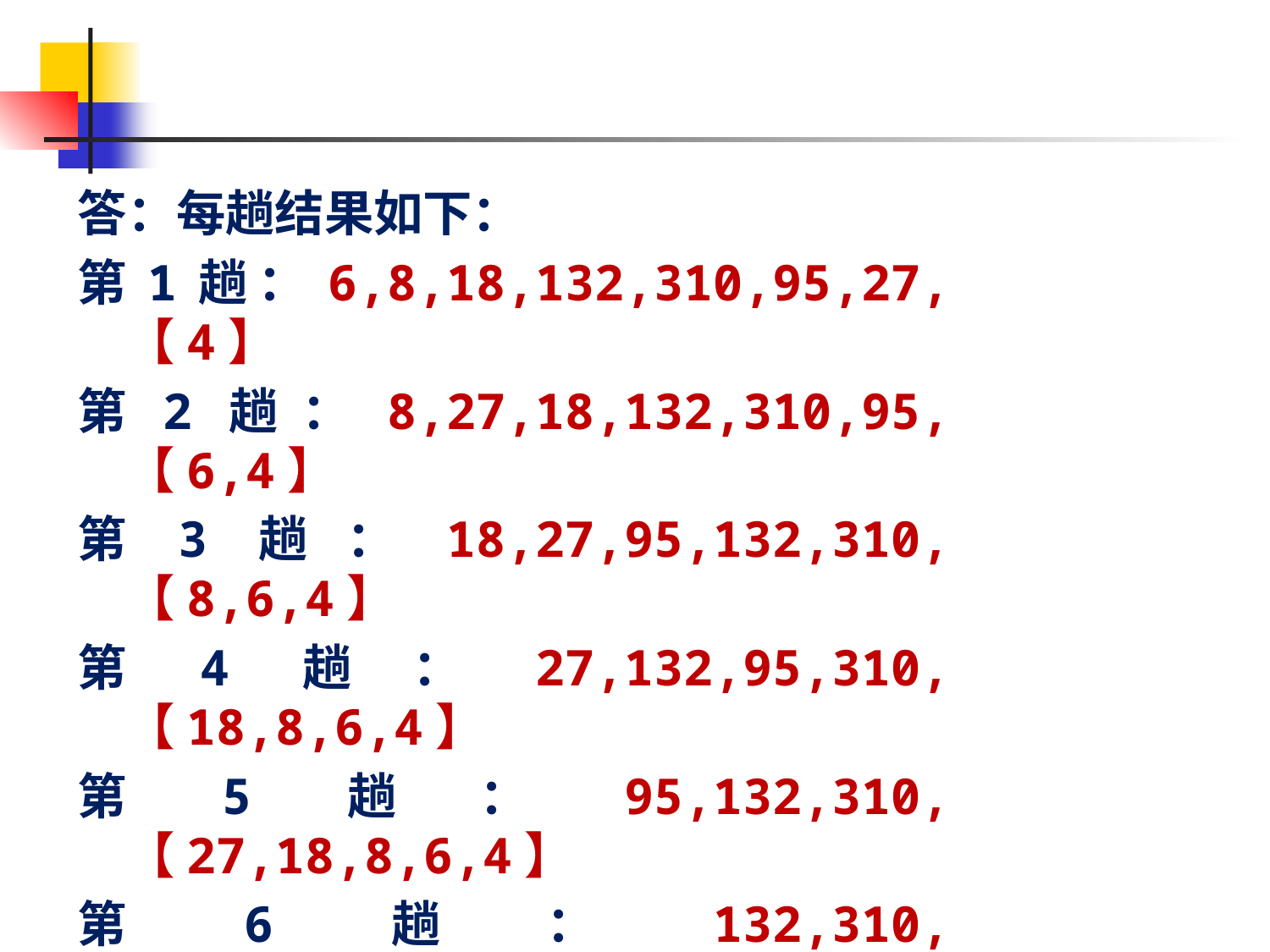

答：每趟结果如下：
第1趟：6,8,18,132,310,95,27,【4】
第2趟：8,27,18,132,310,95,【6,4】
第3趟：18,27,95,132,310,【8,6,4】
第4趟：27,132,95,310,【18,8,6,4】
第5趟：95,132,310,【27,18,8,6,4】
第6趟：132,310,【95,27,18,8,6,4】
第7趟：310,【132,95,27,18,8,6,4】